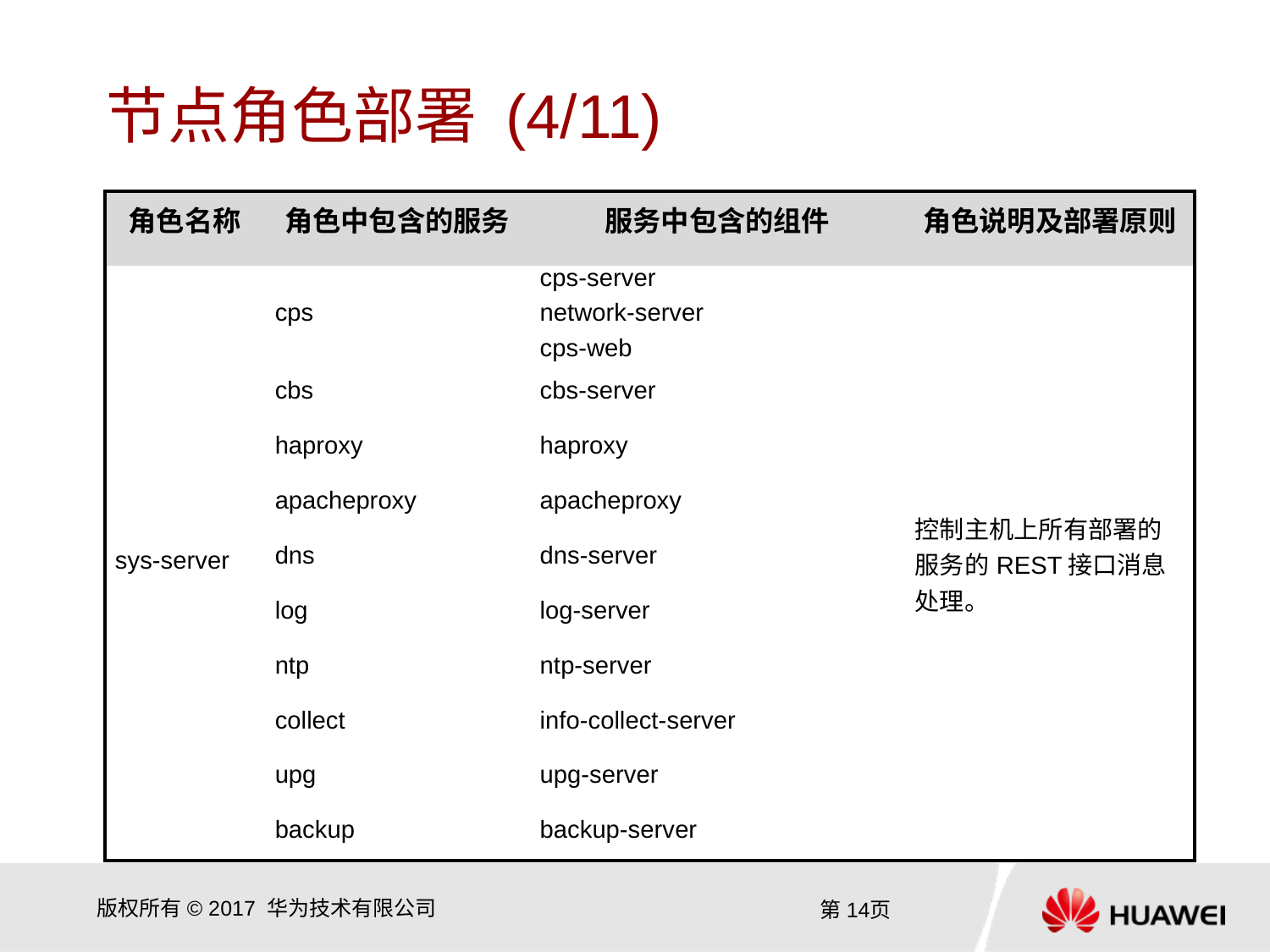

# 节点角色部署 (4/11)
| 角色名称 | 角色中包含的服务 | 服务中包含的组件 | 角色说明及部署原则 |
| --- | --- | --- | --- |
| sys-server | cps | cps-server network-server cps-web | 控制主机上所有部署的服务的REST接口消息处理。 |
|  | cbs | cbs-server |  |
|  | haproxy | haproxy |  |
|  | apacheproxy | apacheproxy |  |
|  | dns | dns-server |  |
|  | log | log-server |  |
|  | ntp | ntp-server |  |
|  | collect | info-collect-server |  |
|  | upg | upg-server |  |
|  | backup | backup-server |  |